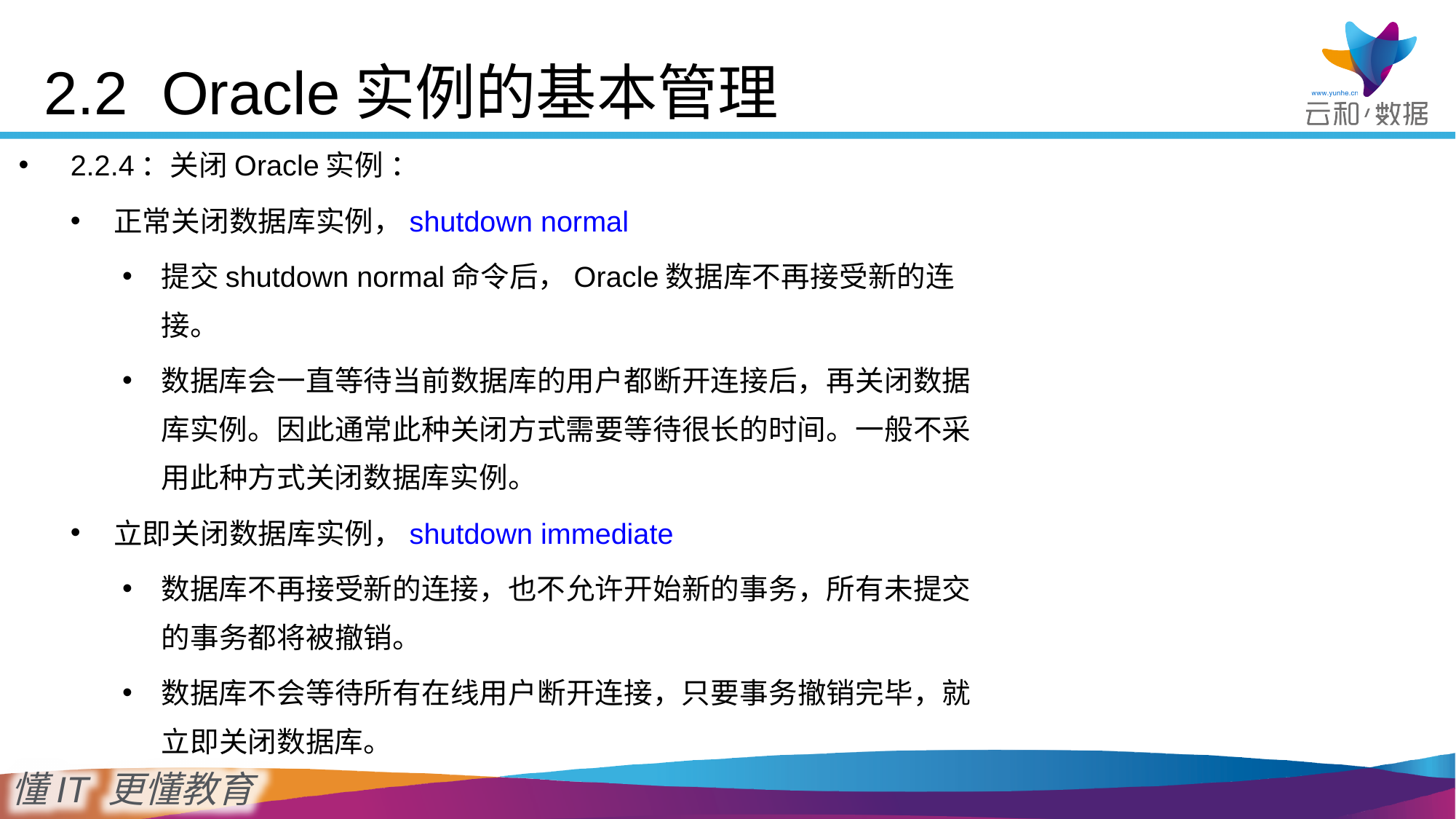

# 2.2  Oracle实例的基本管理
2.2.4：关闭Oracle实例 ：
正常关闭数据库实例，shutdown normal
提交shutdown normal命令后，Oracle数据库不再接受新的连接。
数据库会一直等待当前数据库的用户都断开连接后，再关闭数据库实例。因此通常此种关闭方式需要等待很长的时间。一般不采用此种方式关闭数据库实例。
立即关闭数据库实例，shutdown immediate
数据库不再接受新的连接，也不允许开始新的事务，所有未提交的事务都将被撤销。
数据库不会等待所有在线用户断开连接，只要事务撤销完毕，就立即关闭数据库。
22